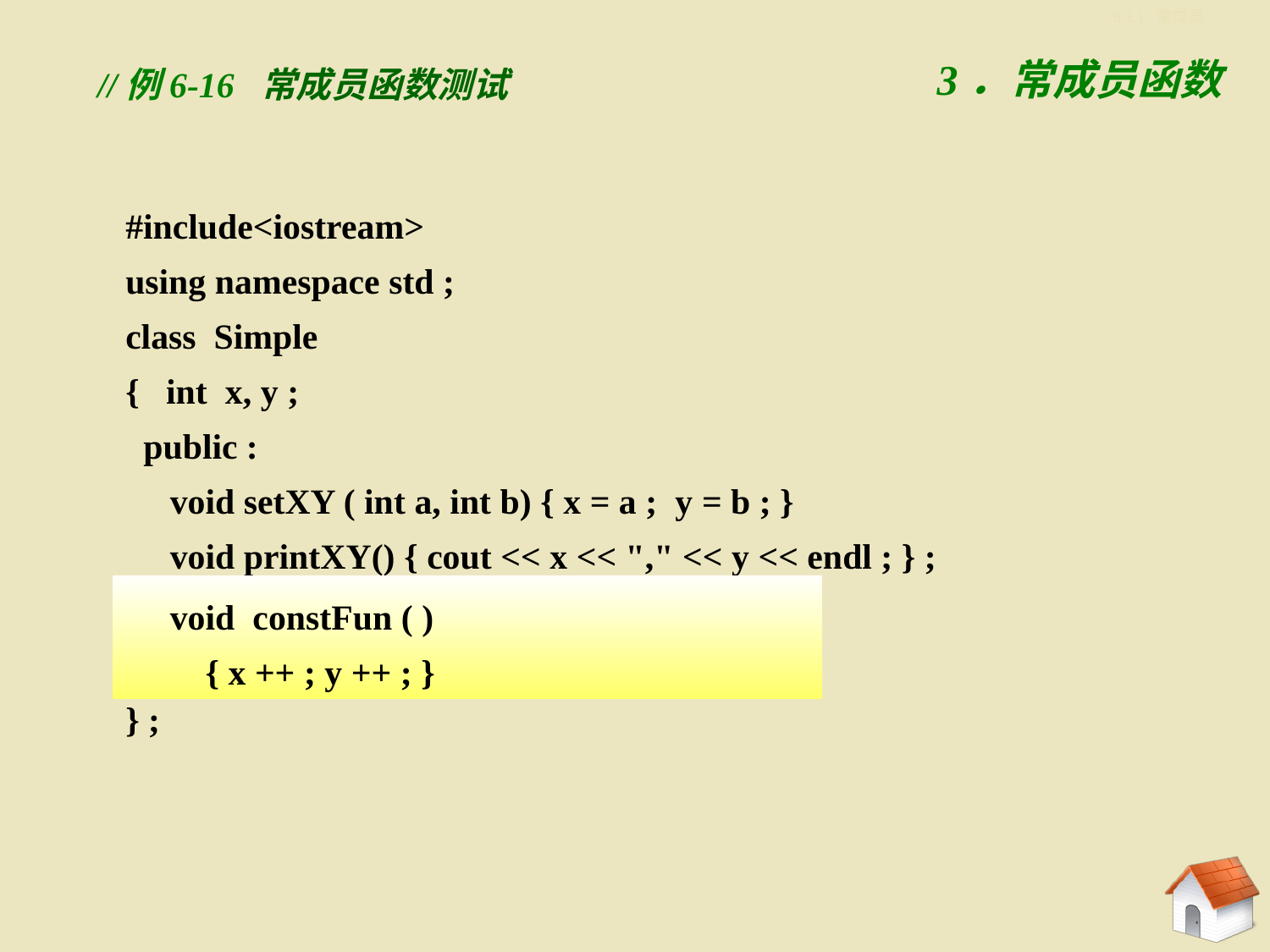

6.3.1  常成员
3．常成员函数
//例6-16  常成员函数测试
#include<iostream>
using namespace std ;
class  Simple
{   int  x, y ;
  public :
     void setXY ( int a, int b) { x = a ;  y = b ; }
     void printXY() { cout << x << "," << y << endl ; } ;

     void  constFun ( )
         { x ++ ; y ++ ; }
} ;